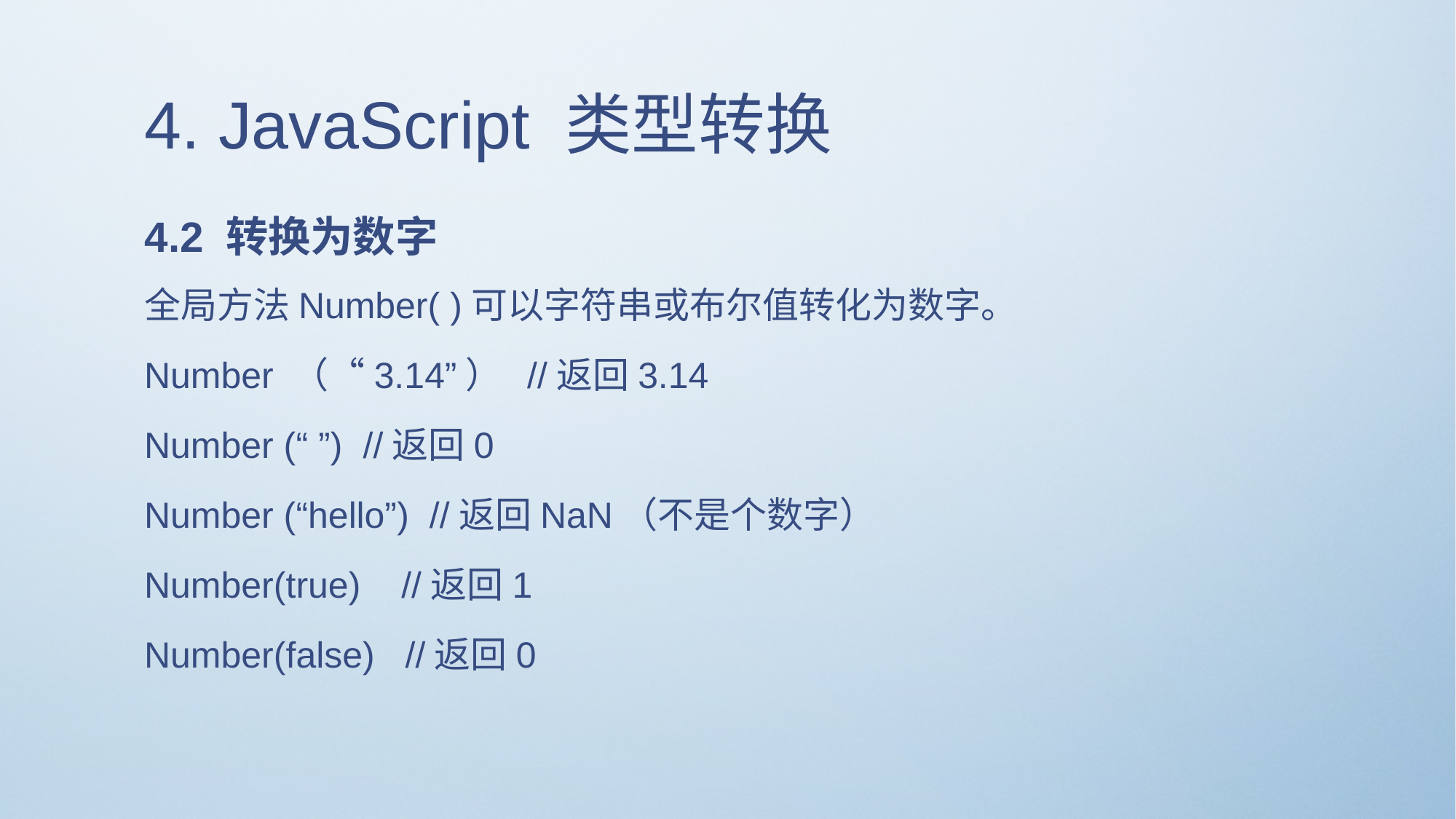

4. JavaScript 类型转换
4.2 转换为数字
全局方法Number( )可以字符串或布尔值转化为数字。
Number （“3.14”）  //返回3.14
Number (“ ”)  //返回0
Number (“hello”)  //返回NaN（不是个数字）
Number(true)    //返回1
Number(false)   //返回0